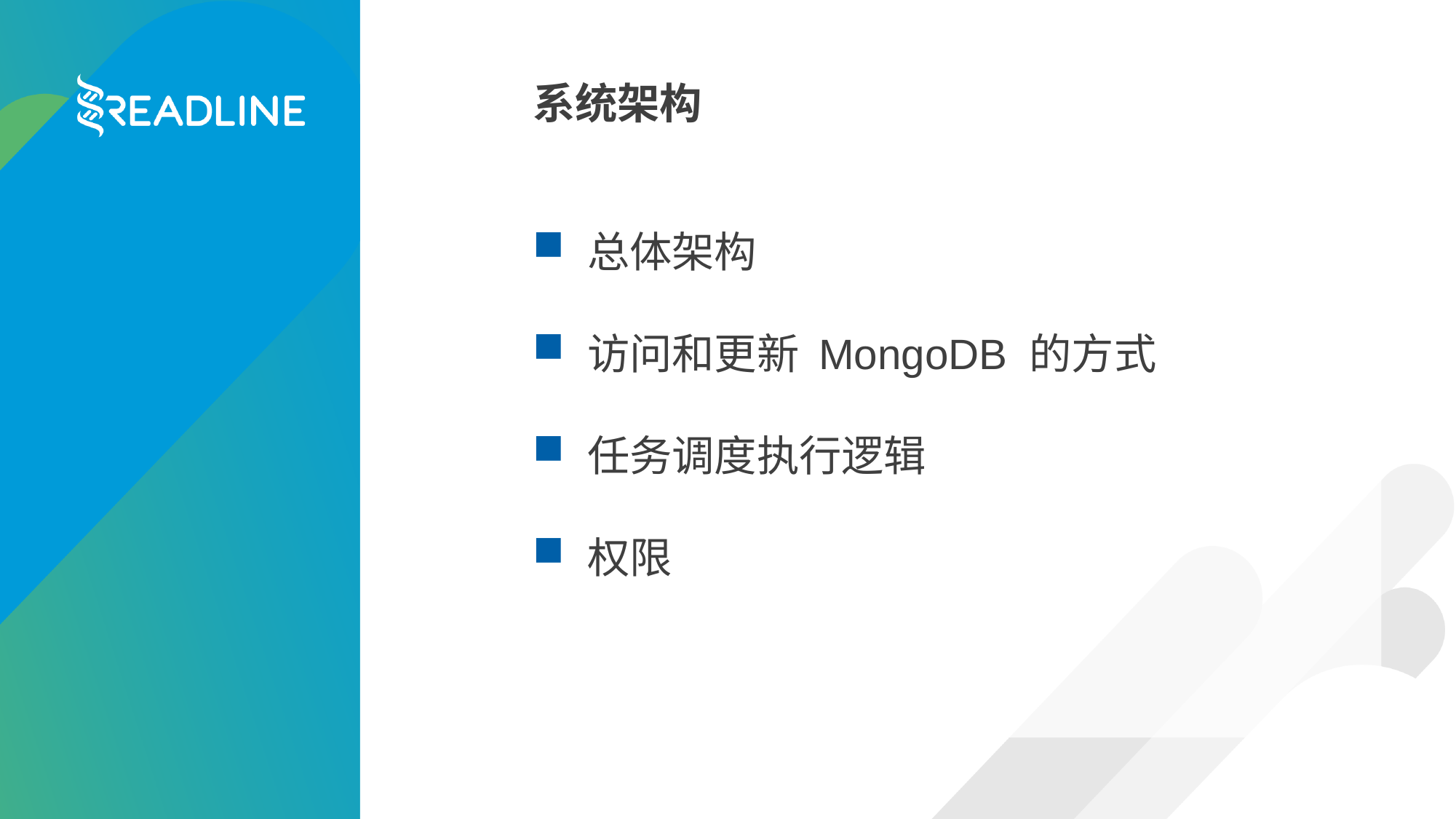

# 系统架构
总体架构
访问和更新 MongoDB 的方式
任务调度执行逻辑
权限